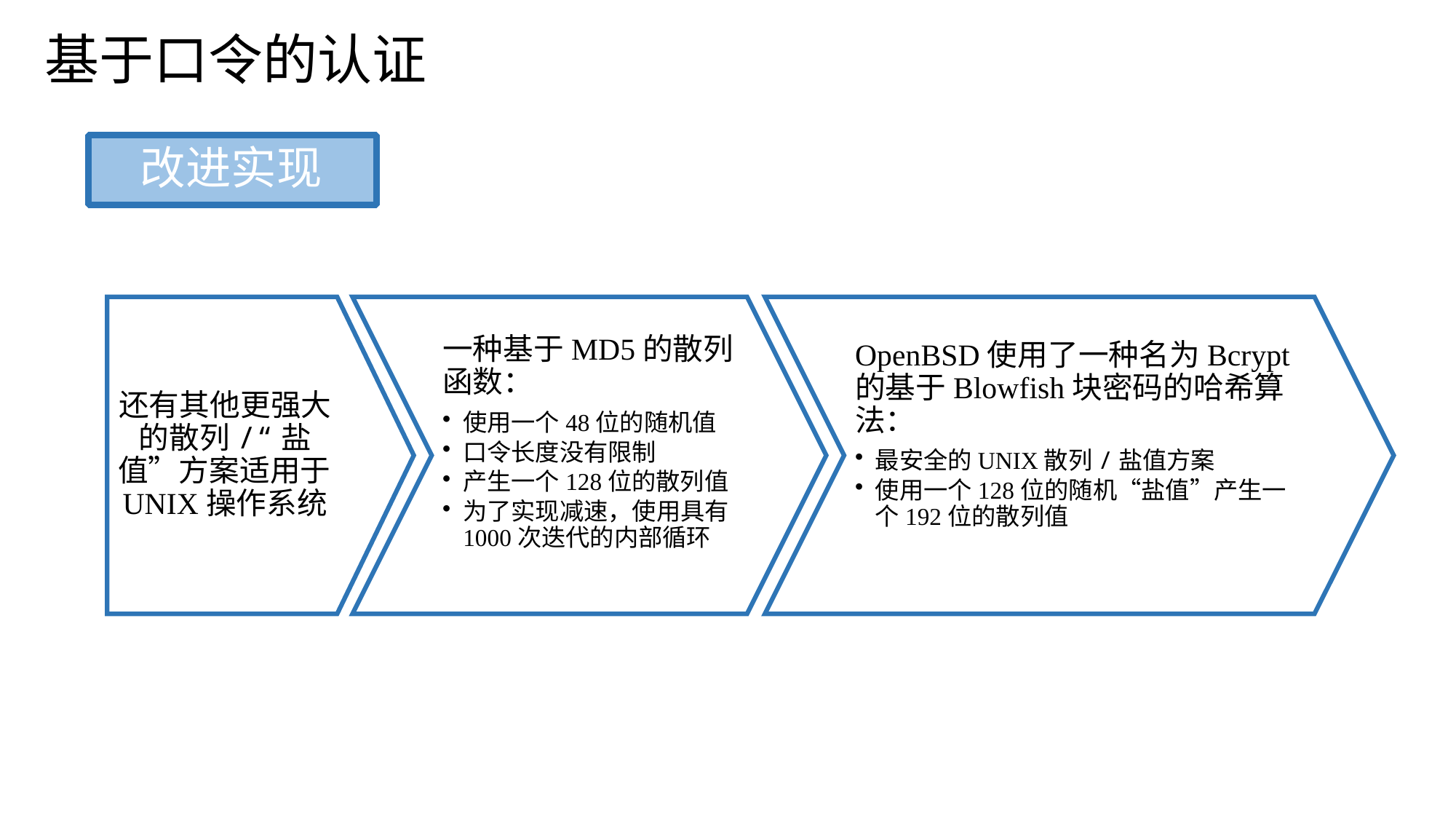

基于口令的认证
改进实现
还有其他更强大的散列/“盐值”方案适用于UNIX操作系统

一种基于MD5的散列函数：
使用一个48位的随机值
口令长度没有限制
产生一个128位的散列值
为了实现减速，使用具有1000次迭代的内部循环

OpenBSD使用了一种名为Bcrypt的基于Blowfish块密码的哈希算法：
最安全的UNIX散列/盐值方案
使用一个128位的随机“盐值”产生一个192位的散列值